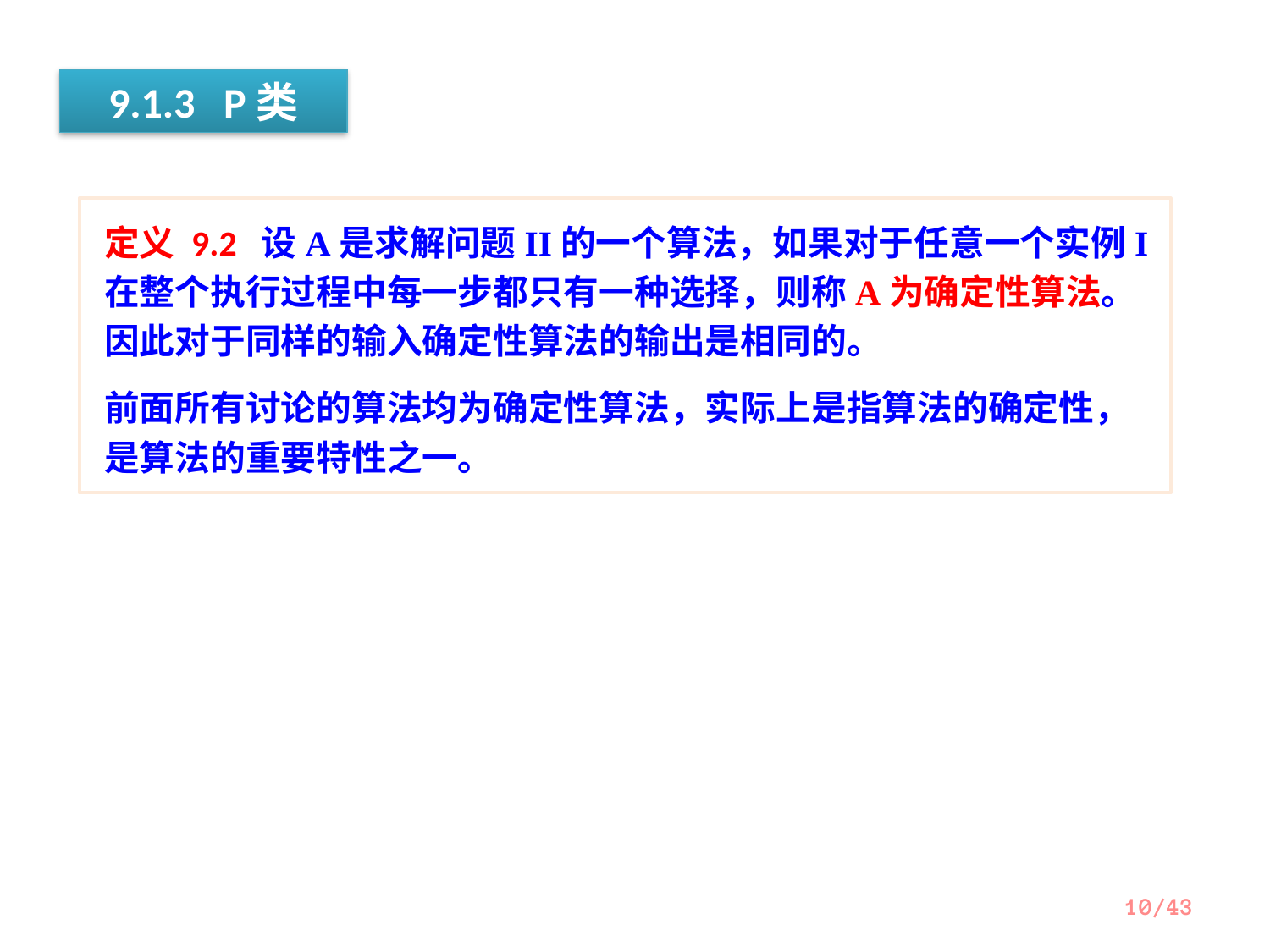

9.1.3   P类
定义 9.2  设A是求解问题II的一个算法，如果对于任意一个实例I在整个执行过程中每一步都只有一种选择，则称A为确定性算法。因此对于同样的输入确定性算法的输出是相同的。
前面所有讨论的算法均为确定性算法，实际上是指算法的确定性，是算法的重要特性之一。
10/43